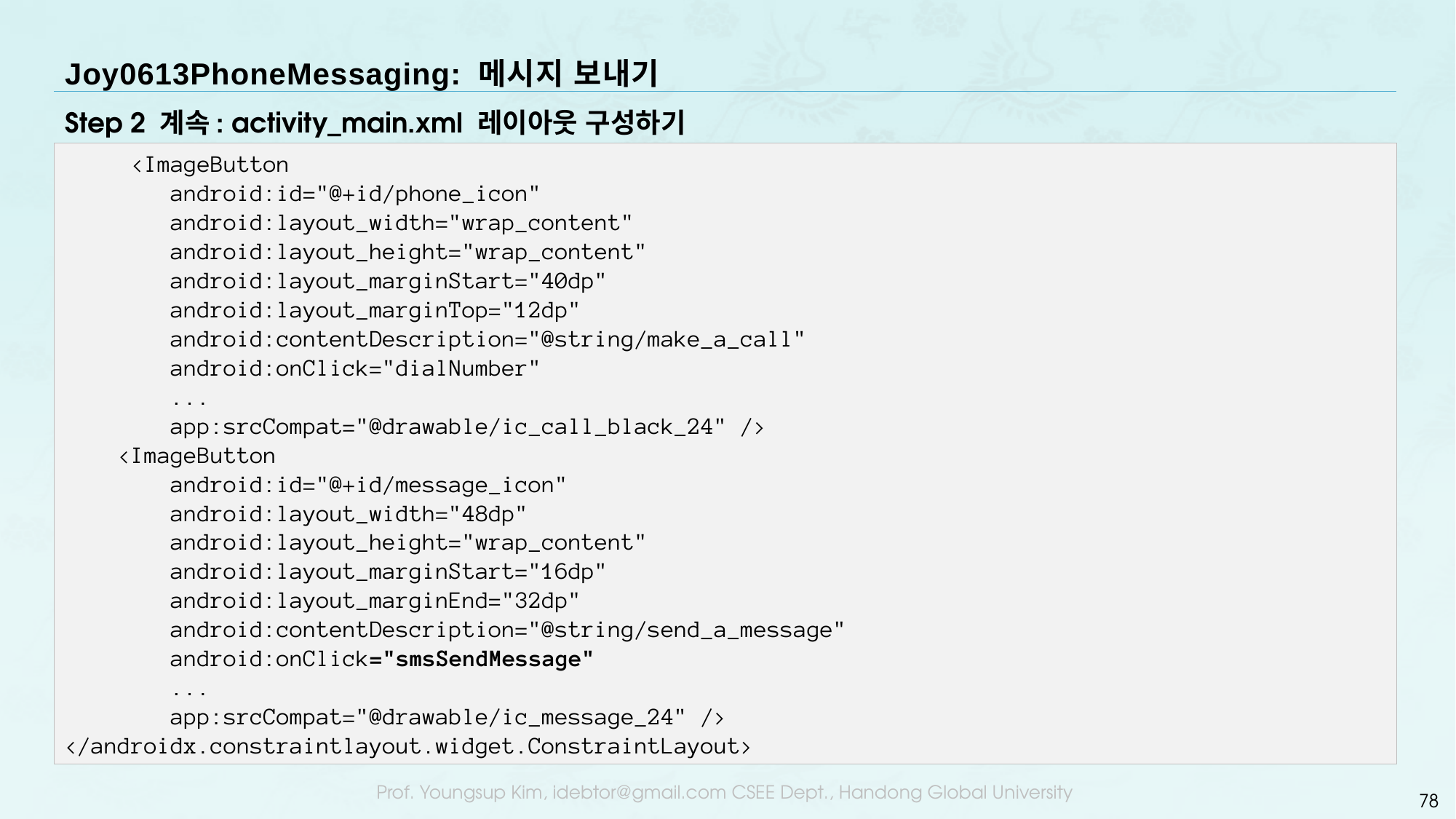

# Joy0613PhoneMessaging: 메시지 보내기
Step 2 계속: activity_main.xml 레이아웃 구성하기

     <ImageButton
        android:id="@+id/phone_icon"
        android:layout_width="wrap_content"
        android:layout_height="wrap_content"
        android:layout_marginStart="40dp"
        android:layout_marginTop="12dp"
        android:contentDescription="@string/make_a_call"
        android:onClick="dialNumber"
        ...
        app:srcCompat="@drawable/ic_call_black_24" />
    <ImageButton
        android:id="@+id/message_icon"
        android:layout_width="48dp"
        android:layout_height="wrap_content"
        android:layout_marginStart="16dp"
        android:layout_marginEnd="32dp"
        android:contentDescription="@string/send_a_message"
        android:onClick="smsSendMessage"
        ...
        app:srcCompat="@drawable/ic_message_24" />
</androidx.constraintlayout.widget.ConstraintLayout>
78